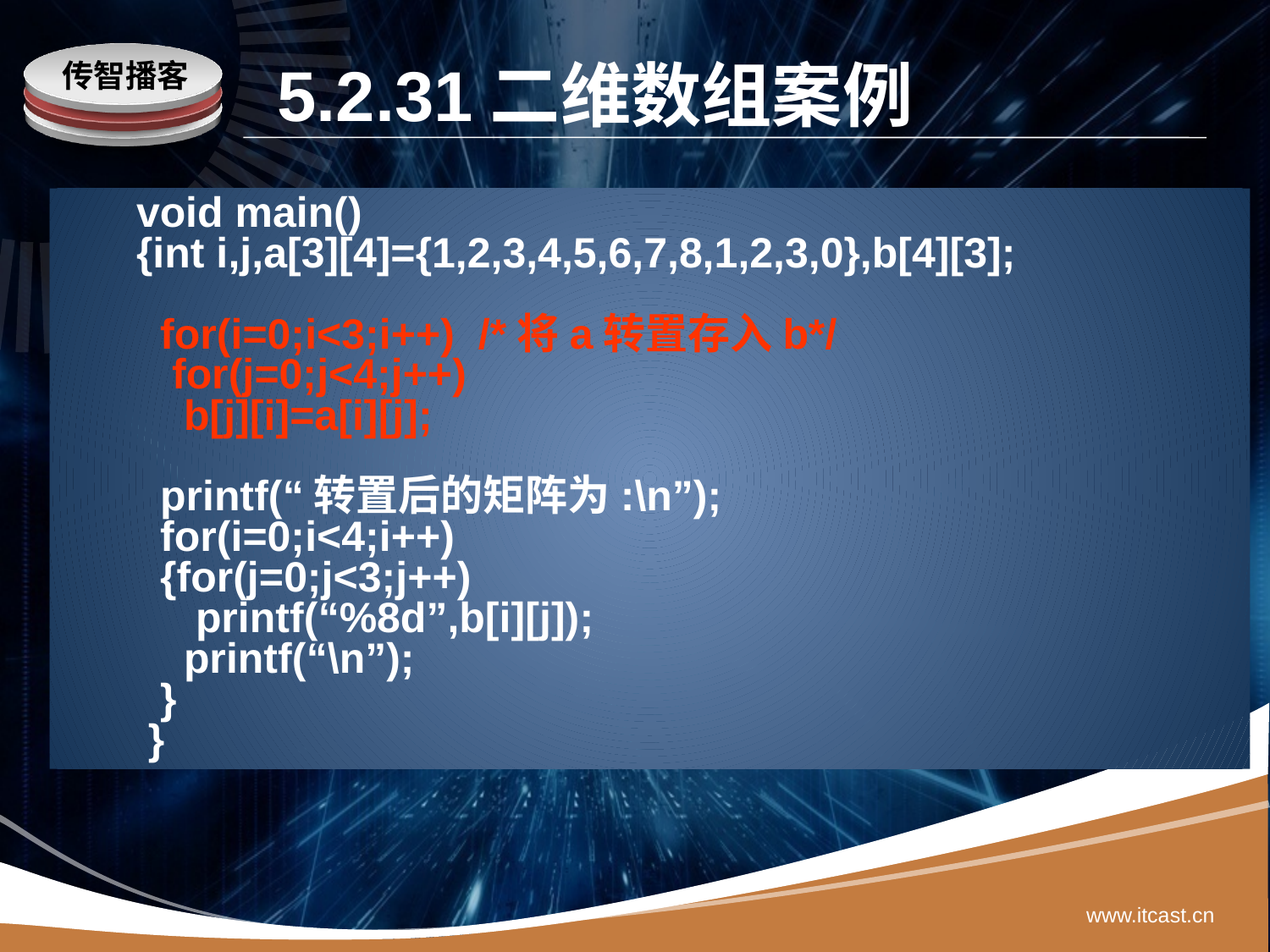

# 5.2.31二维数组案例
void main()
{int i,j,a[3][4]={1,2,3,4,5,6,7,8,1,2,3,0},b[4][3];

  for(i=0;i<3;i++)  /*将a转置存入b*/
   for(j=0;j<4;j++)
    b[j][i]=a[i][j];

  printf(“转置后的矩阵为:\n”);
  for(i=0;i<4;i++)
  {for(j=0;j<3;j++)
     printf(“%8d”,b[i][j]);
    printf(“\n”);
  }
 }
www.itcast.cn